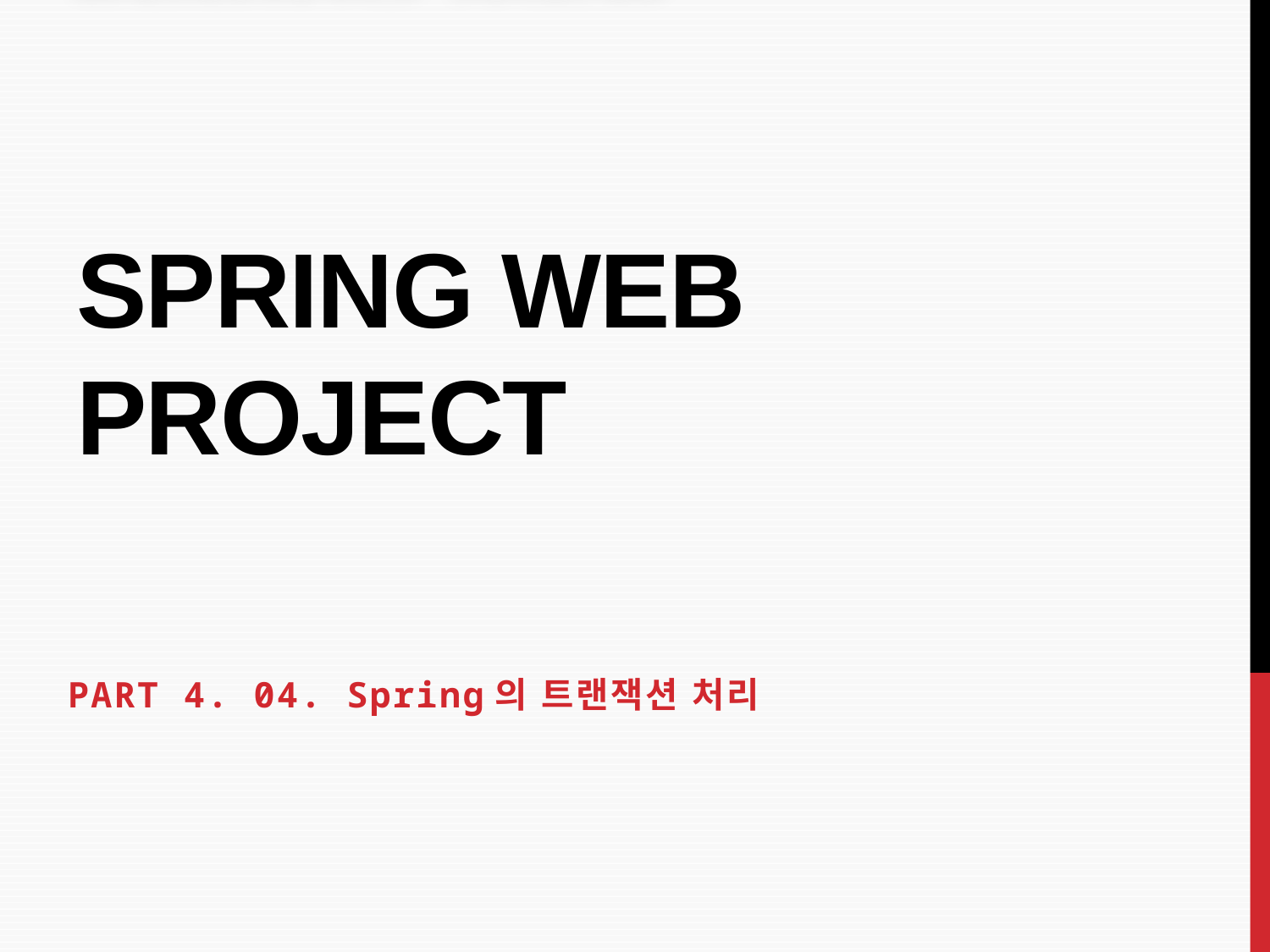

# Spring Web Project
PART 4. 04. Spring의 트랜잭션 처리